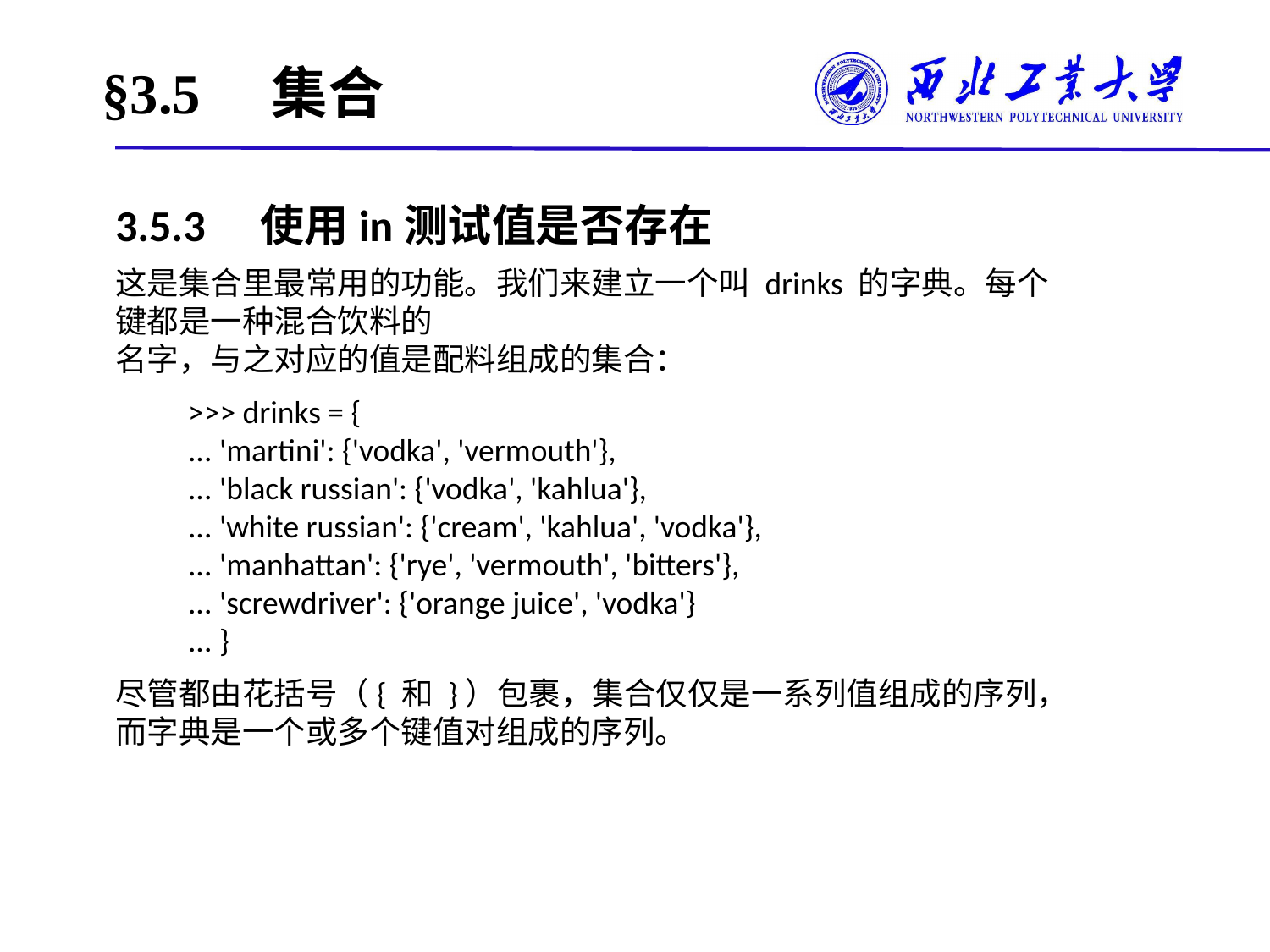

# §3.5　集合
3.5.3　使用in测试值是否存在

这是集合里最常用的功能。我们来建立一个叫 drinks 的字典。每个键都是一种混合饮料的
名字，与之对应的值是配料组成的集合：
>>> drinks = {
... 'martini': {'vodka', 'vermouth'},
... 'black russian': {'vodka', 'kahlua'},
... 'white russian': {'cream', 'kahlua', 'vodka'},
... 'manhattan': {'rye', 'vermouth', 'bitters'},
... 'screwdriver': {'orange juice', 'vodka'}
... }
尽管都由花括号（{ 和 }）包裹，集合仅仅是一系列值组成的序列，而字典是一个或多个键值对组成的序列。